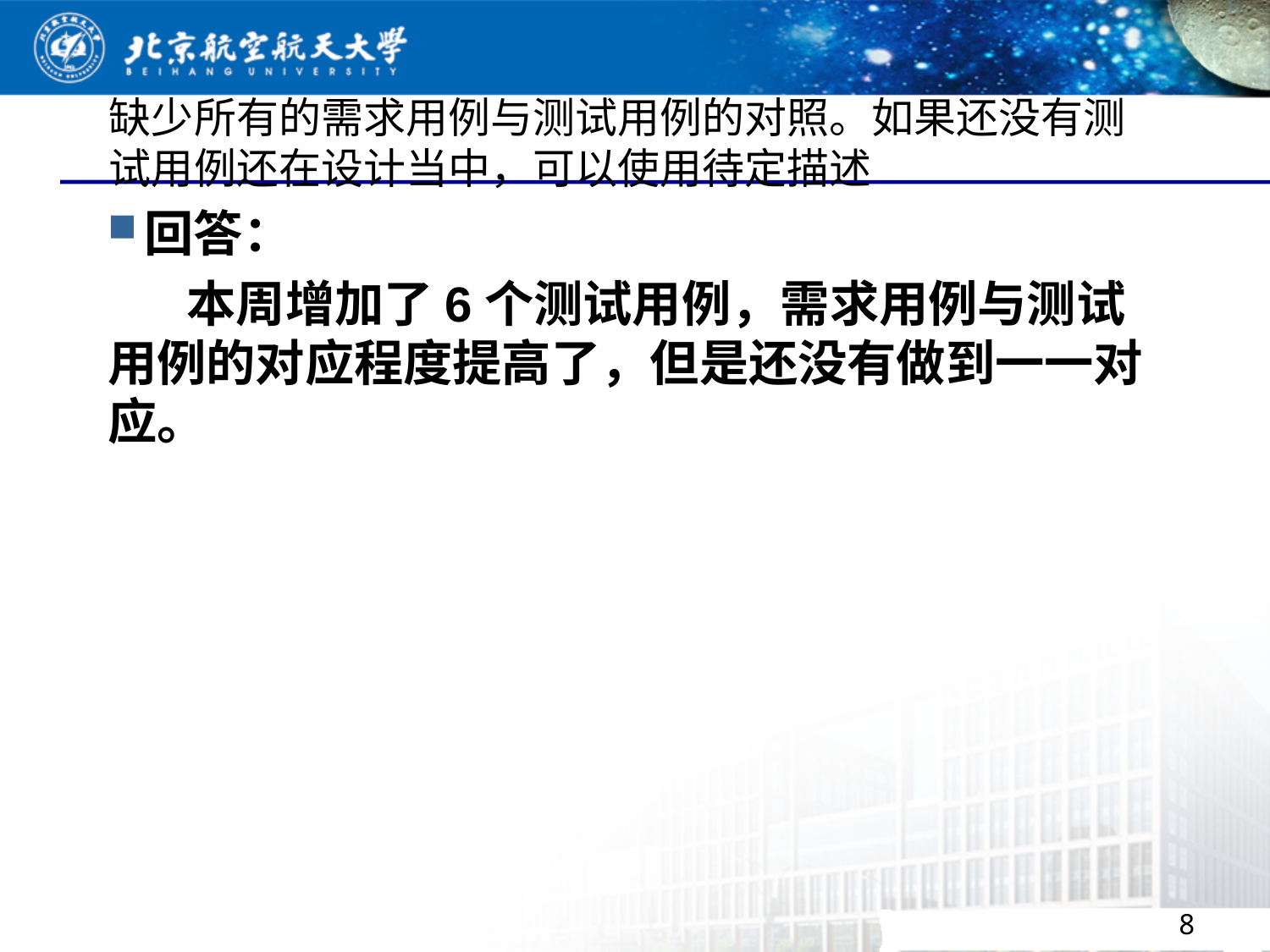

# 缺少所有的需求用例与测试用例的对照。如果还没有测试用例还在设计当中，可以使用待定描述
回答：
      本周增加了6个测试用例，需求用例与测试用例的对应程度提高了，但是还没有做到一一对应。